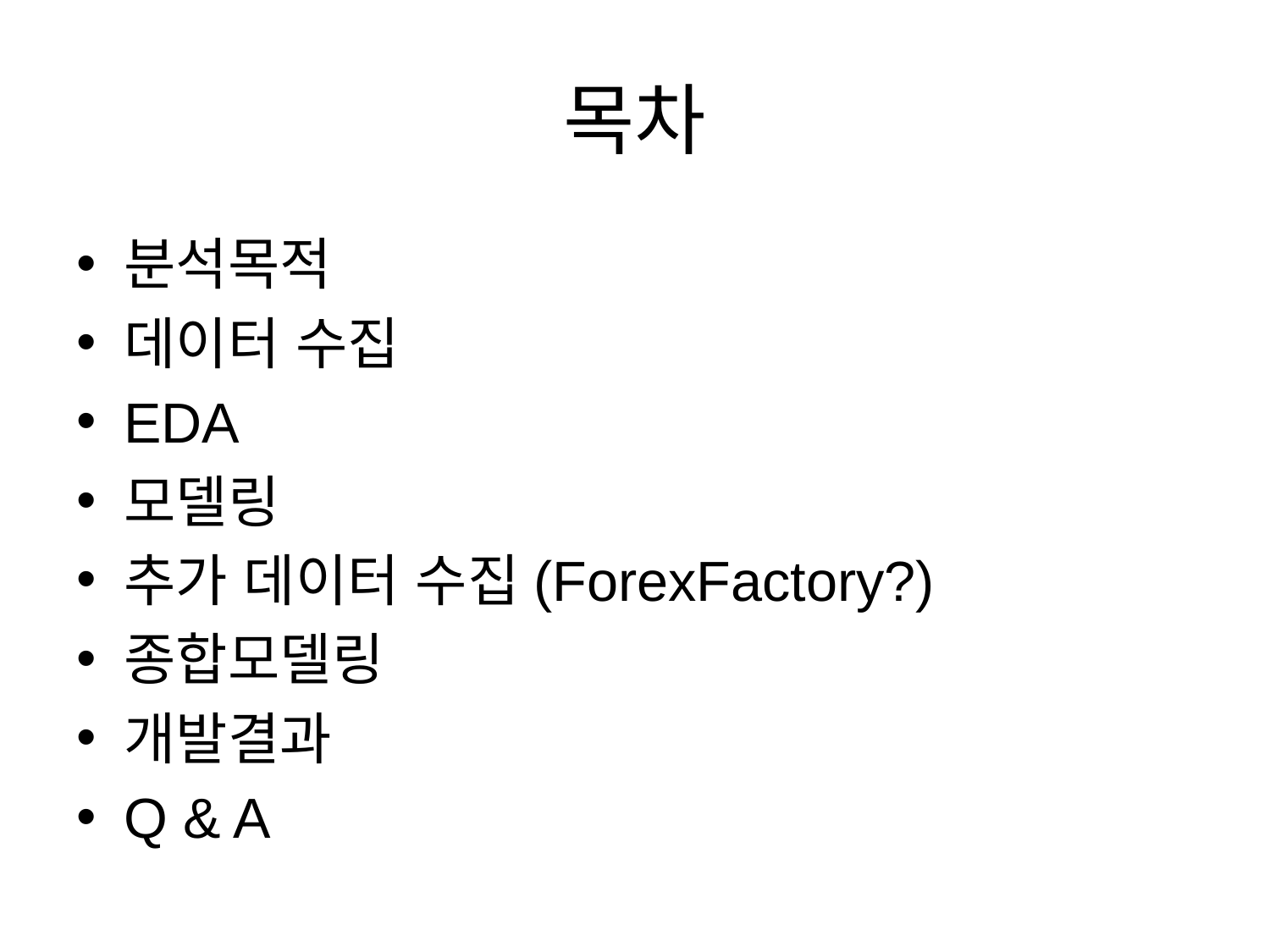

# 목차
분석목적
데이터 수집
EDA
모델링
추가 데이터 수집(ForexFactory?)
종합모델링
개발결과
Q & A